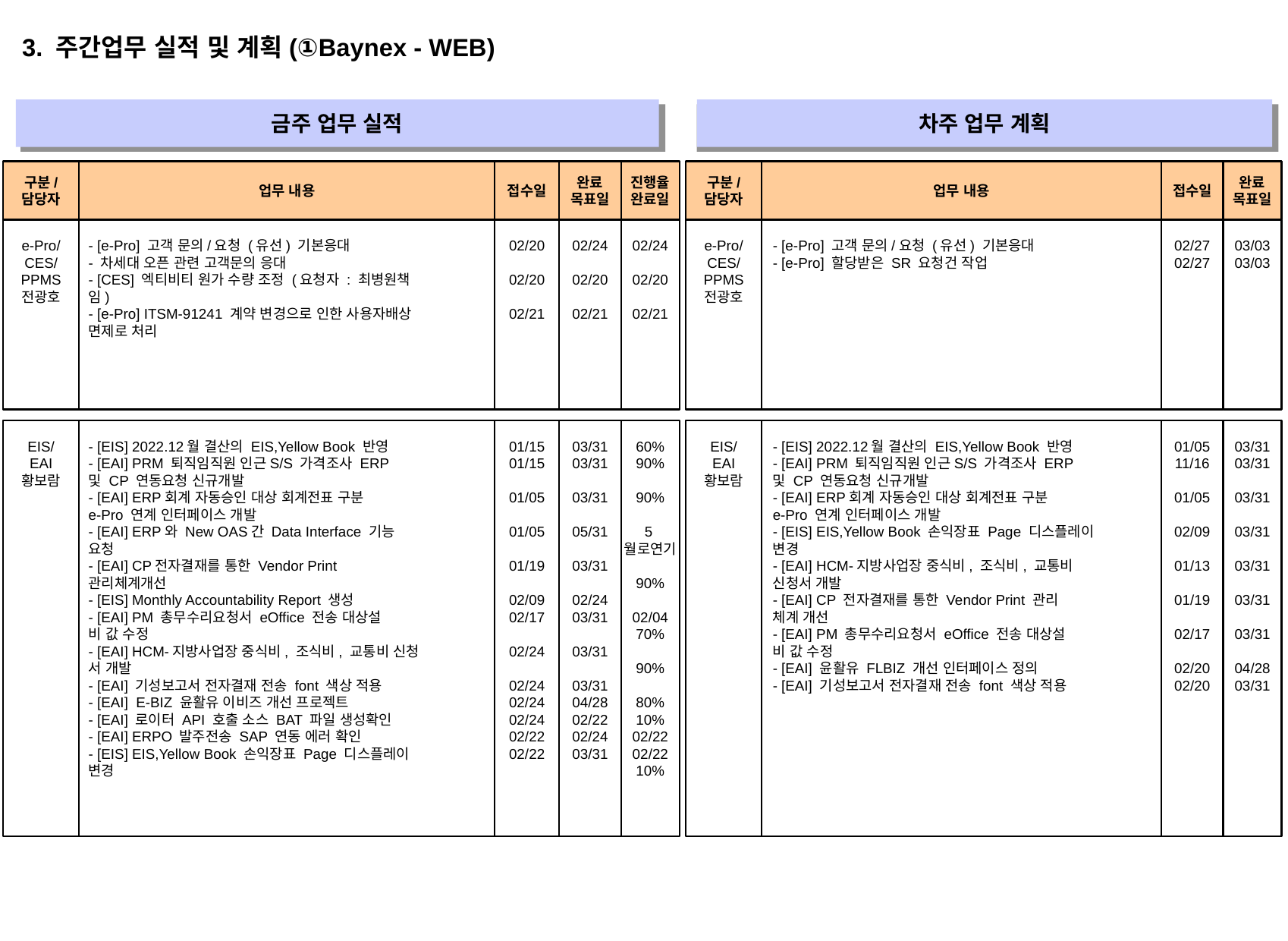

3. 주간업무 실적 및 계획(①Baynex - WEB)
금주 업무 실적
차주 업무 계획
" "
" "
구분/
담당자
업무 내용
접수일
완료
목표일
진행율
완료일
구분/
담당자
업무 내용
접수일
완료
목표일
e-Pro/
CES/
PPMS
전광호

- [e-Pro] 고객 문의/요청 (유선) 기본응대
- 차세대 오픈 관련 고객문의 응대
- [CES] 엑티비티 원가 수량 조정 (요청자 : 최병원책
임)
- [e-Pro] ITSM-91241 계약 변경으로 인한 사용자배상
면제로 처리
02/20
02/20
02/21
02/24
02/20
02/21
02/24
02/20
02/21
e-Pro/
CES/
PPMS
전광호

- [e-Pro] 고객 문의/요청 (유선) 기본응대
- [e-Pro] 할당받은 SR 요청건 작업
02/27
02/27
03/03
03/03
EIS/
EAI
황보람

- [EIS] 2022.12월 결산의 EIS,Yellow Book 반영
- [EAI] PRM 퇴직임직원 인근S/S 가격조사 ERP
및 CP 연동요청 신규개발
- [EAI] ERP회계 자동승인 대상 회계전표 구분
e-Pro 연계 인터페이스 개발
- [EAI] ERP와 New OAS간 Data Interface 기능
요청
- [EAI] CP전자결재를 통한 Vendor Print
관리체계개선
- [EIS] Monthly Accountability Report 생성
- [EAI] PM 총무수리요청서 eOffice 전송 대상설
비 값 수정
- [EAI] HCM-지방사업장 중식비, 조식비, 교통비 신청
서 개발
- [EAI] 기성보고서 전자결재 전송 font 색상 적용
- [EAI]  E-BIZ 윤활유 이비즈 개선 프로젝트
- [EAI] 로이터 API 호출 소스 BAT 파일 생성확인
- [EAI] ERPO 발주전송 SAP 연동 에러 확인
- [EIS] EIS,Yellow Book 손익장표 Page 디스플레이
변경
01/15
01/15
01/05
01/05
01/19
02/09
02/17
02/24
02/24
02/24
02/24
02/22
02/22
03/31
03/31
03/31
05/31
03/31
02/24
03/31
03/31
03/31
04/28
02/22
02/24
03/31
60%
90%
90%
5월로연기
90%
02/04
70%
90%
80%
10%
02/22
02/22
10%
EIS/
EAI
황보람

- [EIS] 2022.12월 결산의 EIS,Yellow Book 반영
- [EAI] PRM 퇴직임직원 인근S/S 가격조사 ERP
및 CP 연동요청 신규개발
- [EAI] ERP회계 자동승인 대상 회계전표 구분
e-Pro 연계 인터페이스 개발
- [EIS] EIS,Yellow Book 손익장표 Page 디스플레이
변경
- [EAI] HCM-지방사업장 중식비, 조식비, 교통비
신청서 개발
- [EAI] CP 전자결재를 통한 Vendor Print 관리
체계 개선
- [EAI] PM 총무수리요청서 eOffice 전송 대상설
비 값 수정
- [EAI] 윤활유 FLBIZ 개선 인터페이스 정의
- [EAI] 기성보고서 전자결재 전송 font 색상 적용
01/05
11/16
01/05
02/09
01/13
01/19
02/17
02/20
02/20
03/31
03/31
03/31
03/31
03/31
03/31
03/31
04/28
03/31